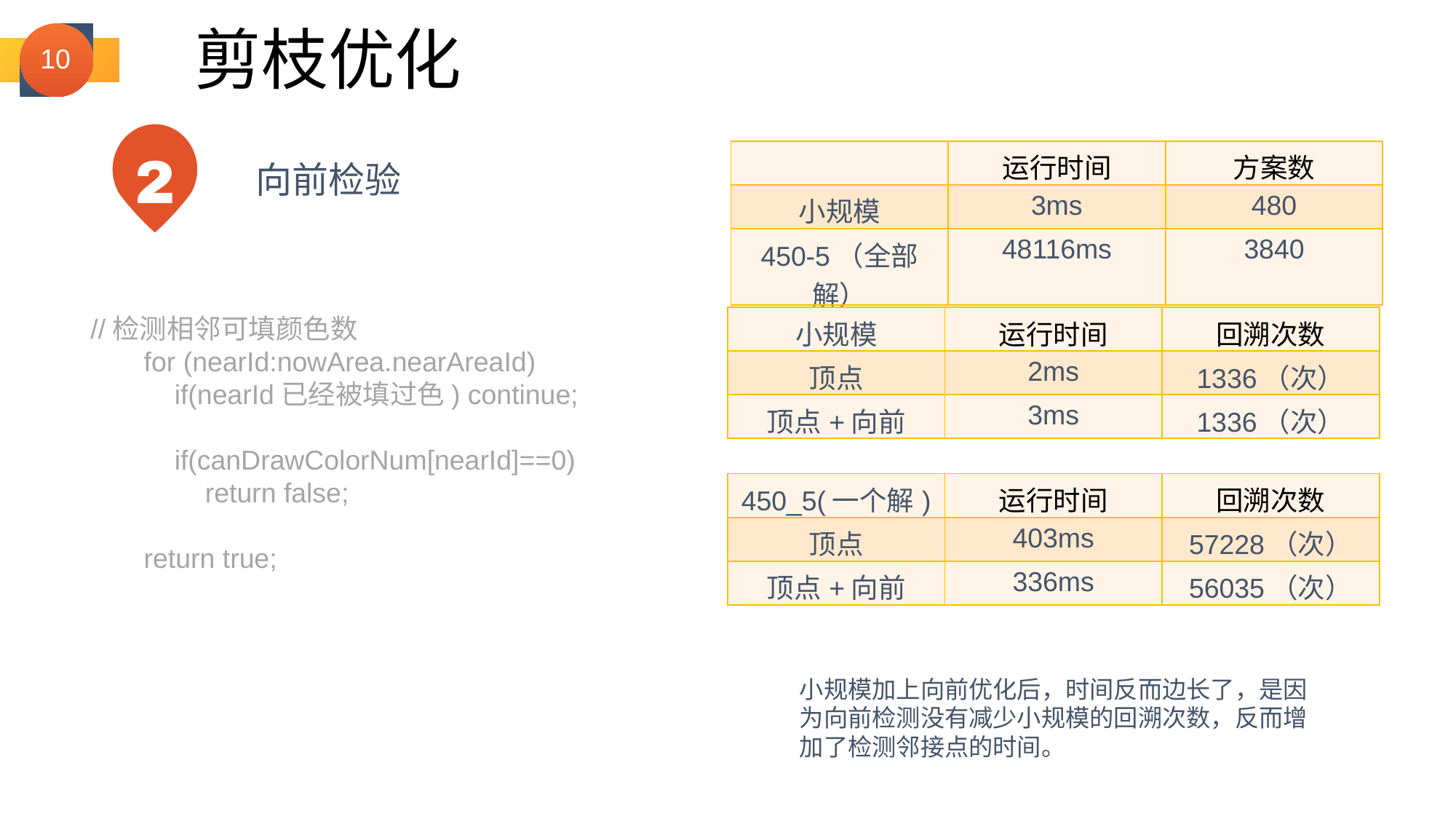

剪枝优化
2
|  | 运行时间 | 方案数 |
| --- | --- | --- |
| 小规模 | 3ms | 480 |
| 450-5（全部解） | 48116ms | 3840 |
向前检验
 //检测相邻可填颜色数
        for (nearId:nowArea.nearAreaId)
            if(nearId已经被填过色) continue;

            if(canDrawColorNum[nearId]==0)
                return false;

        return true;
| 小规模 | 运行时间 | 回溯次数 |
| --- | --- | --- |
| 顶点 | 2ms | 1336（次） |
| 顶点+向前 | 3ms | 1336（次） |
| 450\_5(一个解) | 运行时间 | 回溯次数 |
| --- | --- | --- |
| 顶点 | 403ms | 57228（次） |
| 顶点+向前 | 336ms | 56035（次） |
小规模加上向前优化后，时间反而边长了，是因为向前检测没有减少小规模的回溯次数，反而增加了检测邻接点的时间。